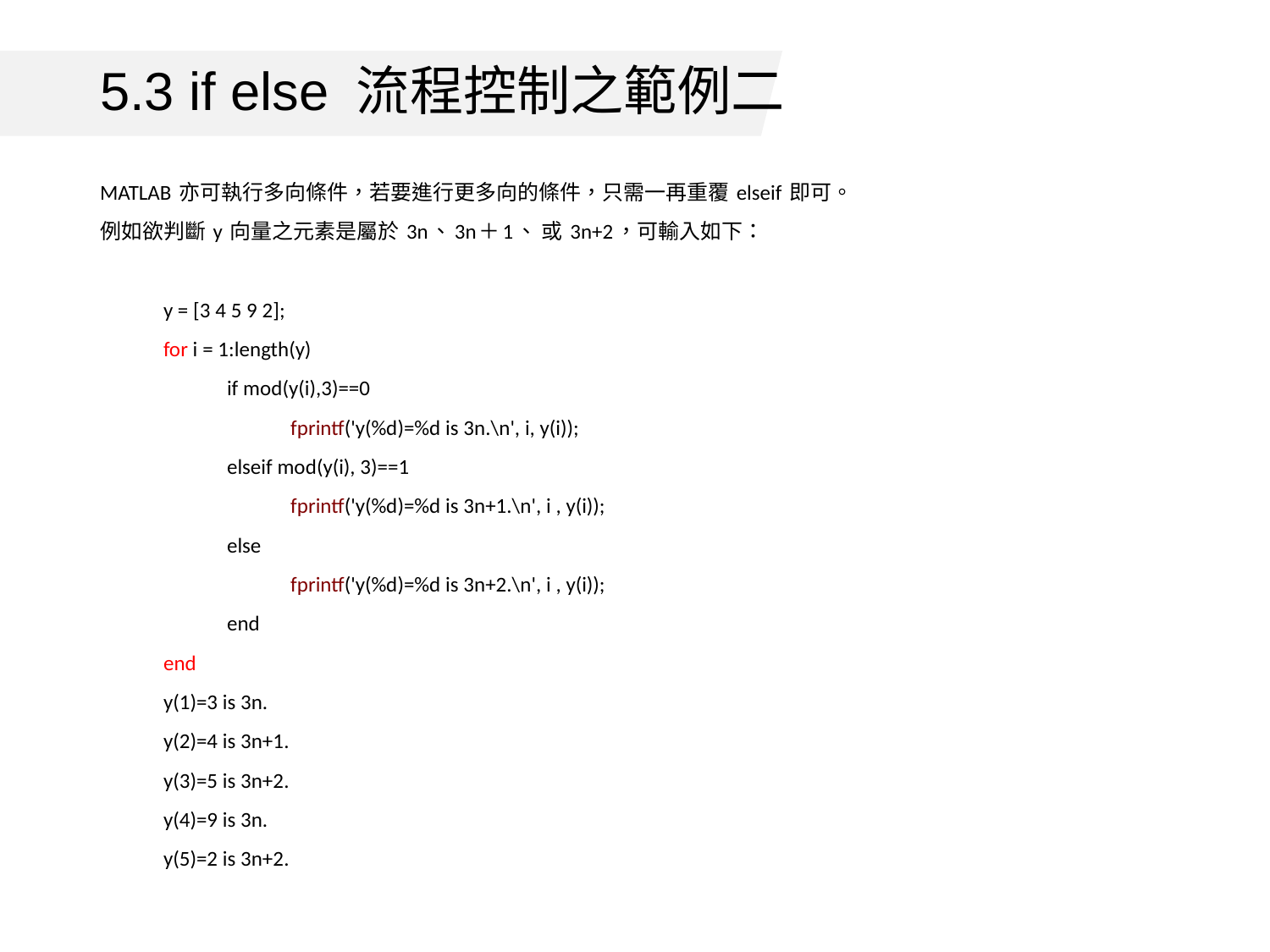

# 5.3 if else 流程控制之範例二
MATLAB 亦可執行多向條件，若要進行更多向的條件，只需一再重覆 elseif 即可。
例如欲判斷 y 向量之元素是屬於 3n、3n＋1、 或 3n+2，可輸入如下：

	y = [3 4 5 9 2];
	for i = 1:length(y)
		if mod(y(i),3)==0
			fprintf('y(%d)=%d is 3n.\n', i, y(i));
		elseif mod(y(i), 3)==1
			fprintf('y(%d)=%d is 3n+1.\n', i , y(i));
		else
			fprintf('y(%d)=%d is 3n+2.\n', i , y(i));
		end
	end
	y(1)=3 is 3n.
	y(2)=4 is 3n+1.
	y(3)=5 is 3n+2.
	y(4)=9 is 3n.
	y(5)=2 is 3n+2.